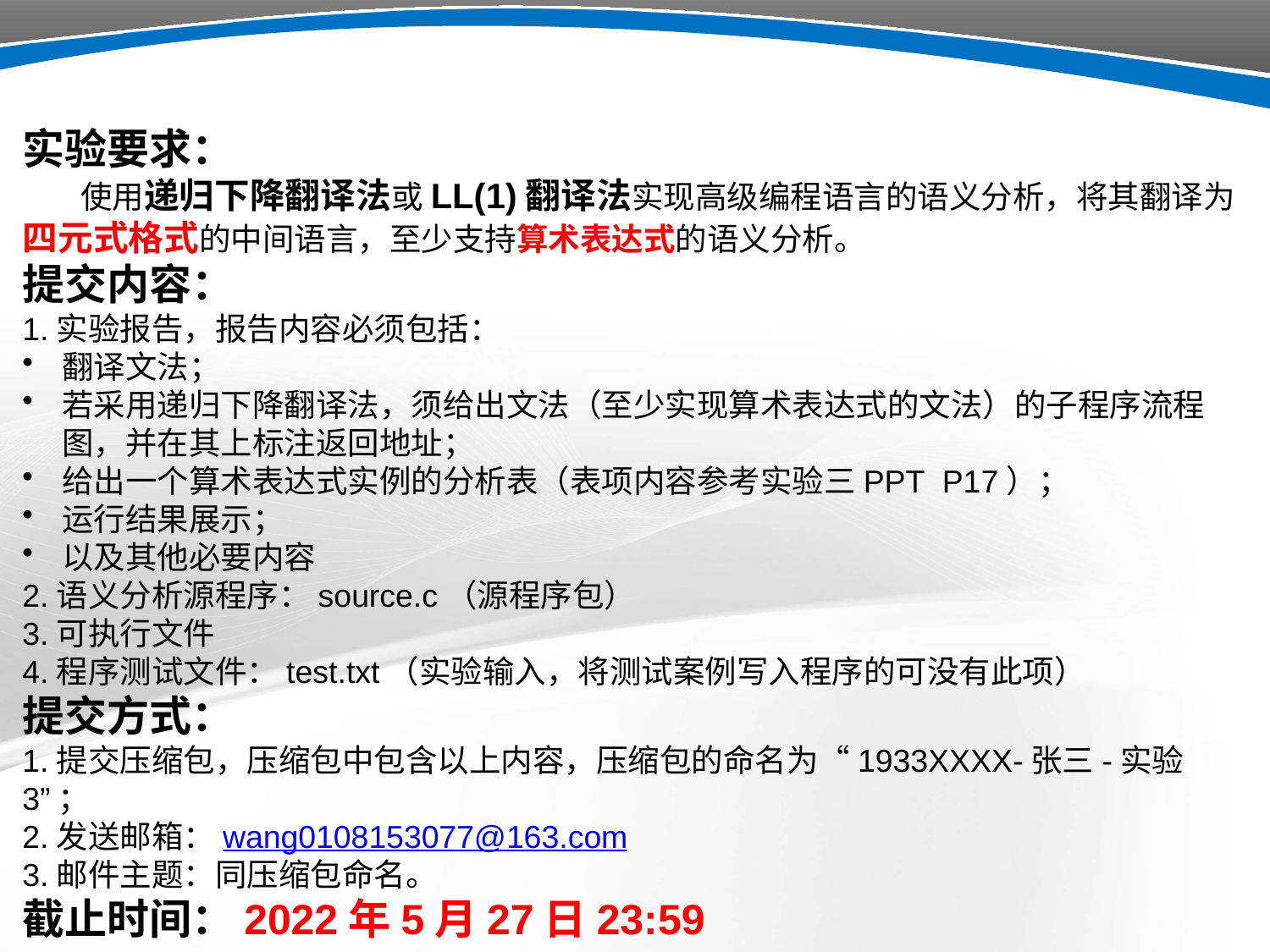

实验要求：
       使用递归下降翻译法或LL(1)翻译法实现高级编程语言的语义分析，将其翻译为四元式格式的中间语言，至少支持算术表达式的语义分析。
提交内容：
1.实验报告，报告内容必须包括：
翻译文法；
若采用递归下降翻译法，须给出文法（至少实现算术表达式的文法）的子程序流程图，并在其上标注返回地址；
给出一个算术表达式实例的分析表（表项内容参考实验三PPT  P17）；
运行结果展示；
以及其他必要内容
2.语义分析源程序：source.c（源程序包）
3.可执行文件
4.程序测试文件：test.txt（实验输入，将测试案例写入程序的可没有此项）
提交方式：
1.提交压缩包，压缩包中包含以上内容，压缩包的命名为“1933XXXX-张三-实验3”；
2.发送邮箱：wang0108153077@163.com
3.邮件主题：同压缩包命名。
截止时间：2022年5月27日23:59